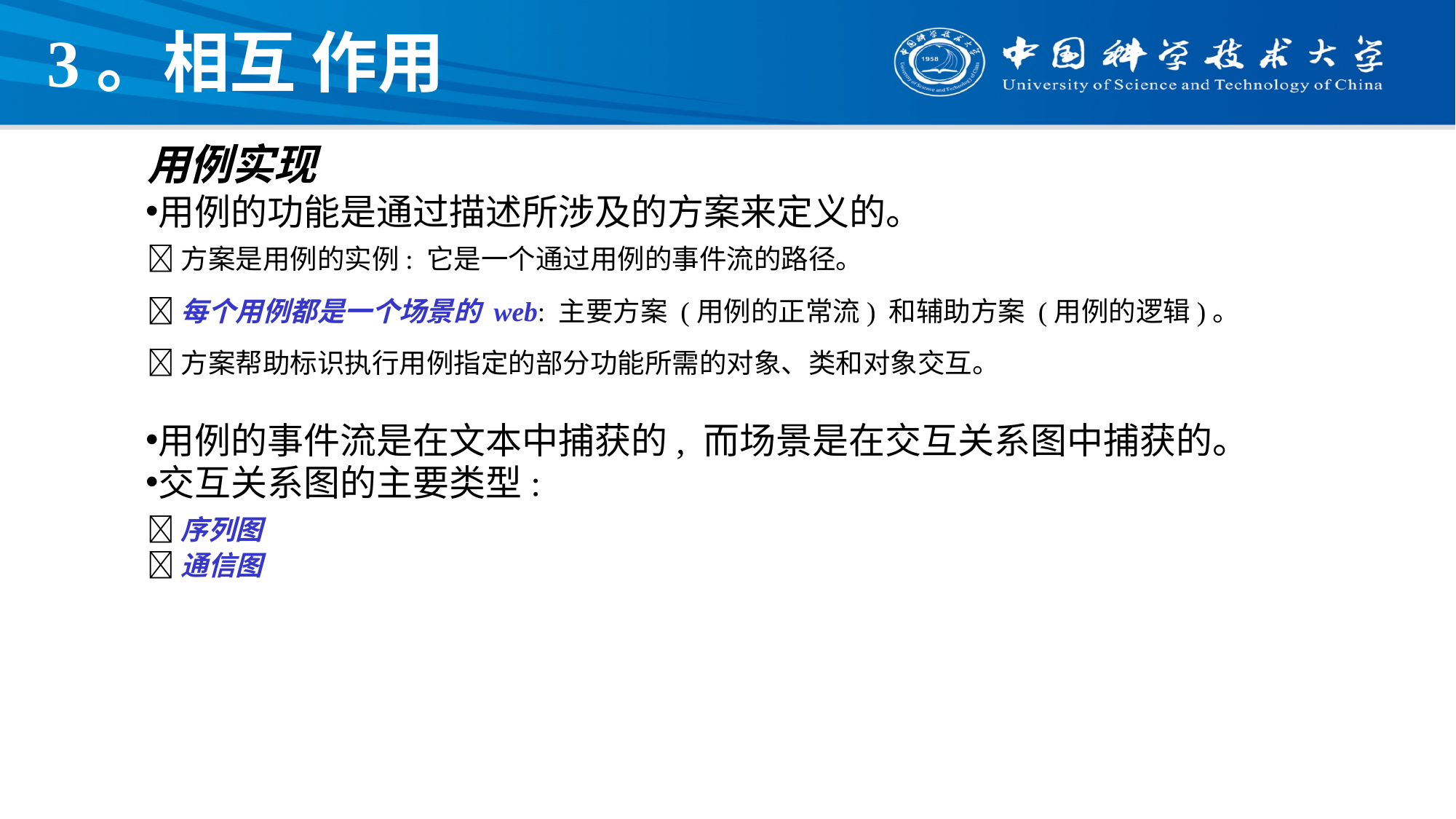

# 3。相互 作用
用例实现
用例的功能是通过描述所涉及的方案来定义的。
÷方案是用例的实例: 它是一个通过用例的事件流的路径。
÷每个用例都是一个场景的 web: 主要方案 (用例的正常流) 和辅助方案 (用例的逻辑)。
÷方案帮助标识执行用例指定的部分功能所需的对象、类和对象交互。

用例的事件流是在文本中捕获的, 而场景是在交互关系图中捕获的。
交互关系图的主要类型:
÷序列图
÷通信图